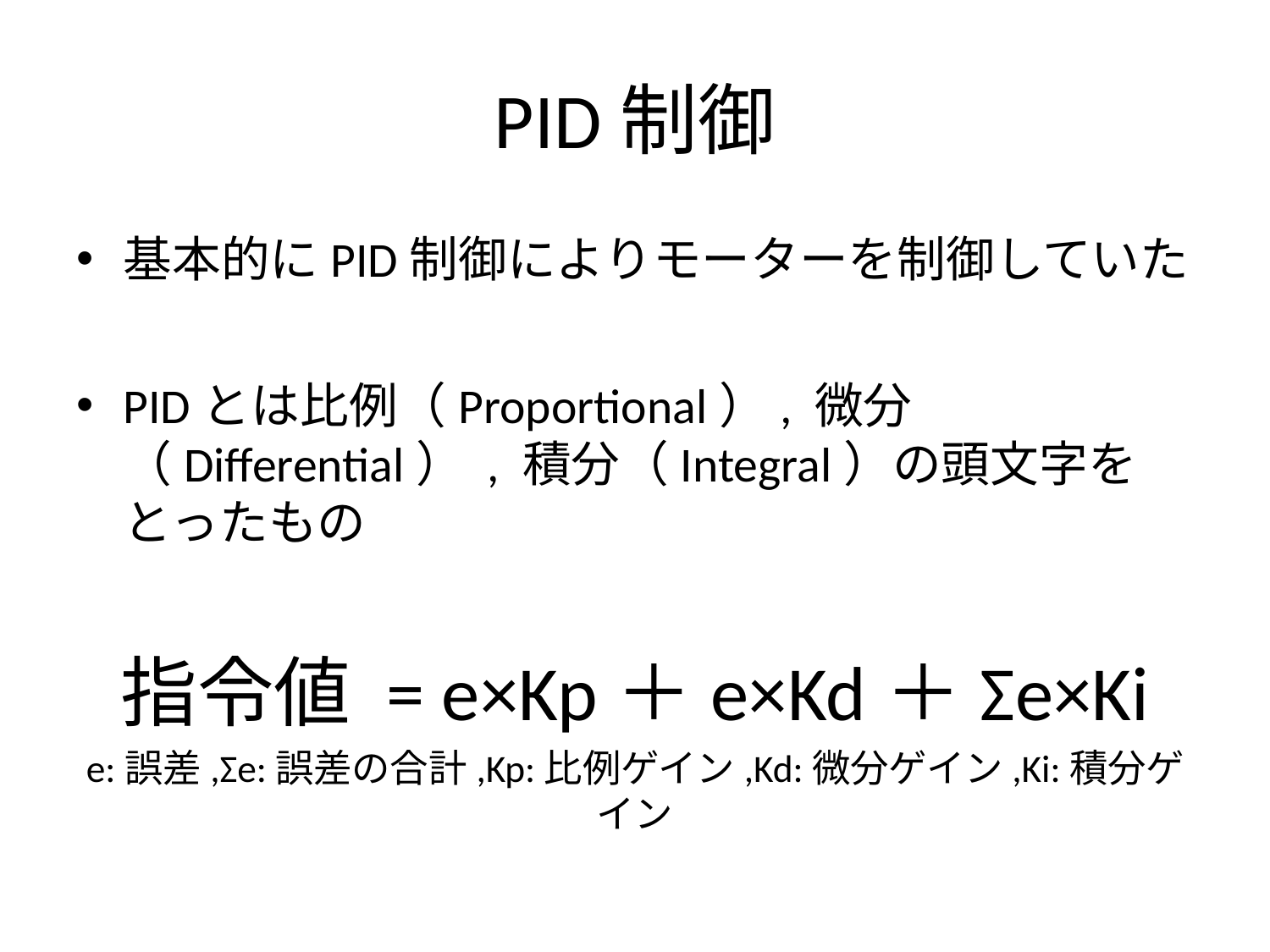

# PID制御
基本的にPID制御によりモーターを制御していた

PIDとは比例（Proportional）, 微分（Differential） , 積分（Integral）の頭文字をとったもの

指令値 = e×Kp＋e×Kd＋Σe×Ki
e:誤差,Σe:誤差の合計,Kp:比例ゲイン,Kd:微分ゲイン,Ki:積分ゲイン